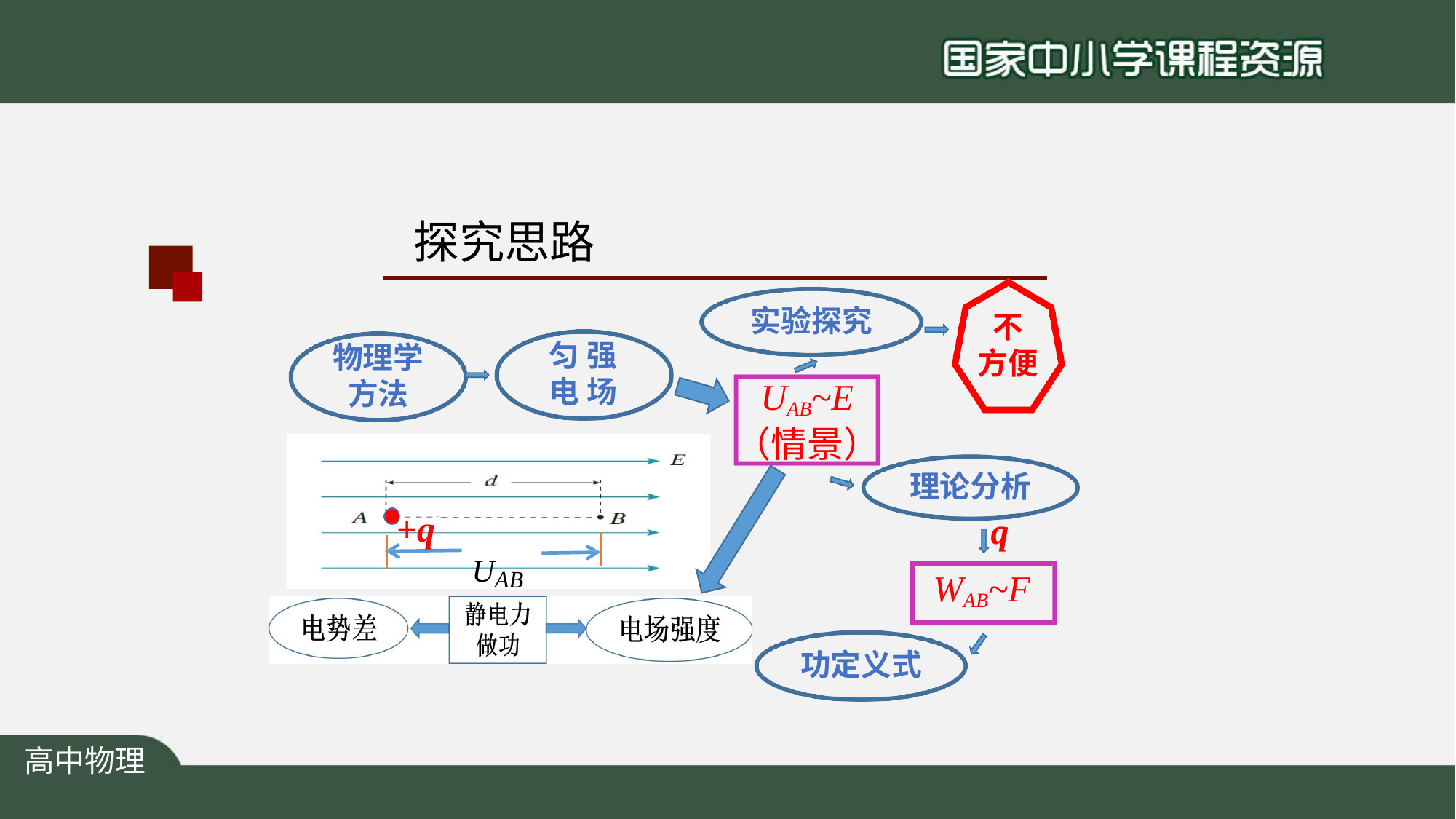

# 探究思路

实验探究
不 方便

匀 强 电 场
物理学 方法
UAB~E
（情景）

理论分析
q
WAB~F

+q

UAB

功定义式
高中物理